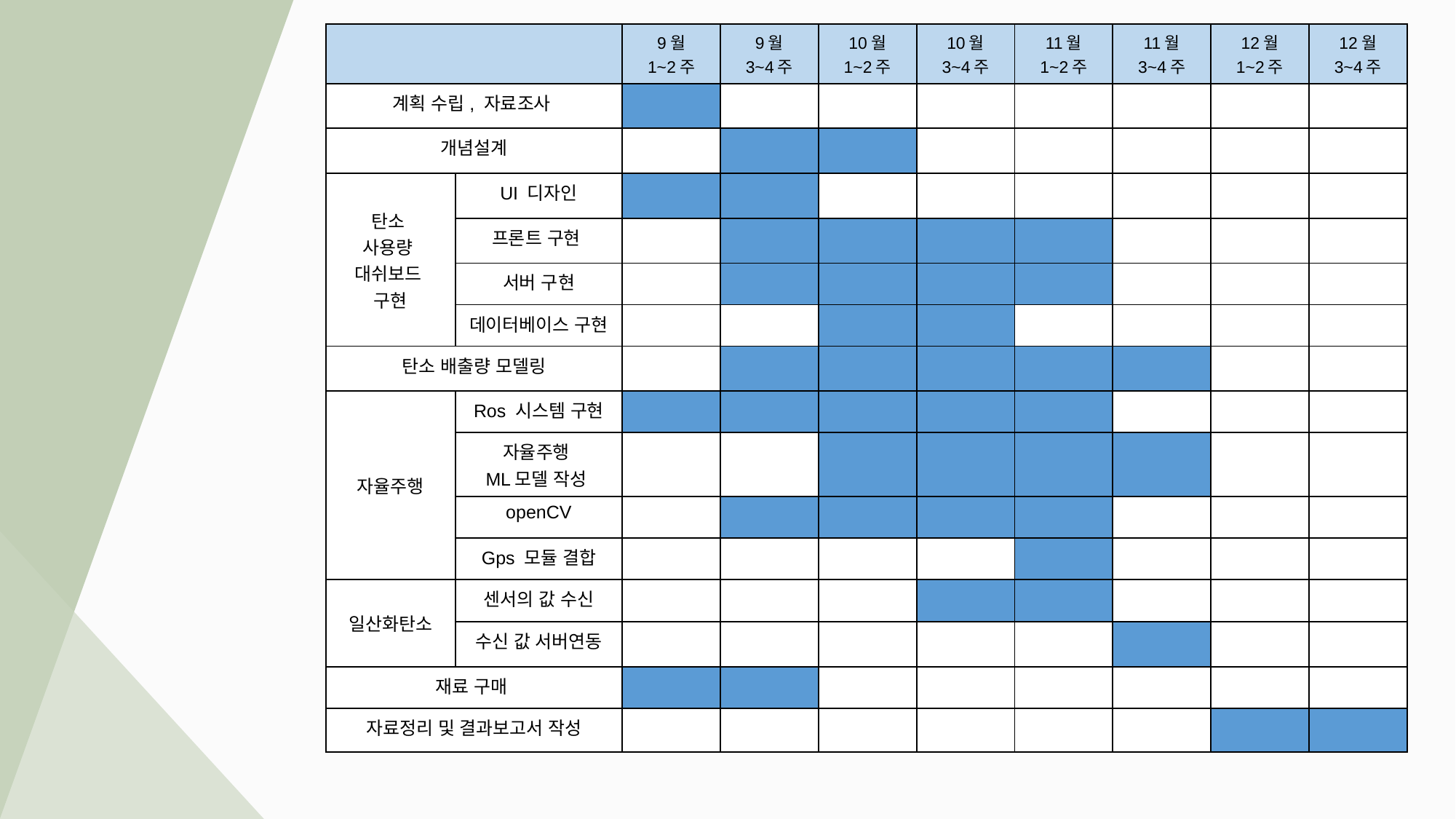

|  |  | 9월 1~2주 | 9월 3~4주 | 10월 1~2주 | 10월 3~4주 | 11월 1~2주 | 11월 3~4주 | 12월 1~2주 | 12월 3~4주 |
| --- | --- | --- | --- | --- | --- | --- | --- | --- | --- |
| 계획 수립, 자료조사 |  |  |  |  |  |  |  |  |  |
| 개념설계 |  |  |  |  |  |  |  |  |  |
| 탄소  사용량  대쉬보드  구현 | UI 디자인 |  |  |  |  |  |  |  |  |
|  | 프론트 구현 |  |  |  |  |  |  |  |  |
|  | 서버 구현 |  |  |  |  |  |  |  |  |
|  | 데이터베이스 구현 |  |  |  |  |  |  |  |  |
| 탄소 배출량 모델링 |  |  |  |  |  |  |  |  |  |
| 자율주행 | Ros 시스템 구현 |  |  |  |  |  |  |  |  |
|  | 자율주행 ML모델 작성 |  |  |  |  |  |  |  |  |
|  | openCV |  |  |  |  |  |  |  |  |
|  | Gps 모듈 결합 |  |  |  |  |  |  |  |  |
| 일산화탄소 | 센서의 값 수신 |  |  |  |  |  |  |  |  |
|  | 수신 값 서버연동 |  |  |  |  |  |  |  |  |
| 재료 구매 |  |  |  |  |  |  |  |  |  |
| 자료정리 및 결과보고서 작성 |  |  |  |  |  |  |  |  |  |